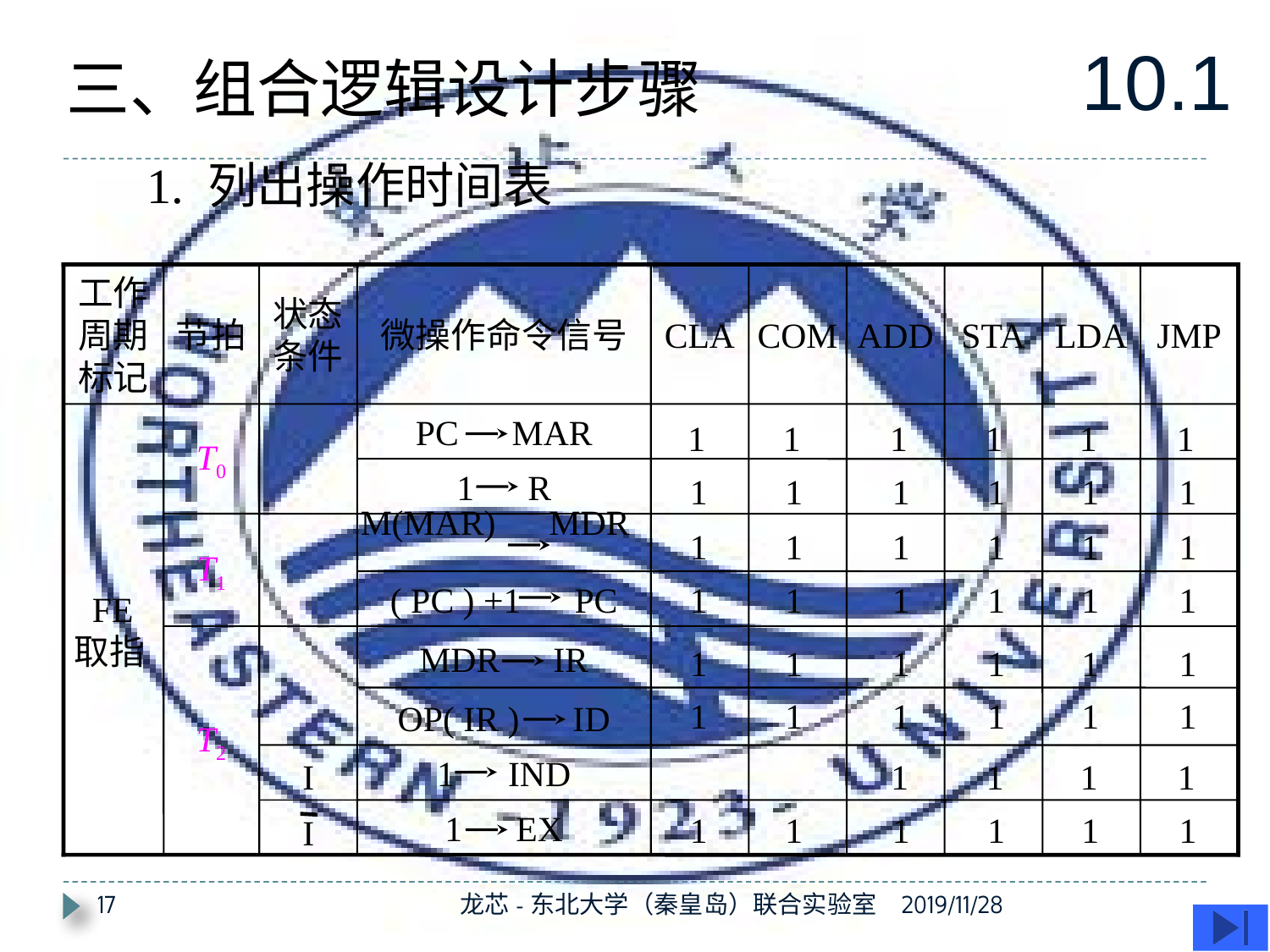

10.1
三、组合逻辑设计步骤
1. 列出操作时间表
工作周期标记

节拍
状态条件
微操作命令信号
CLA
COM
ADD
STA
LDA
JMP
  FE
取指
T0
PC      MAR

1      R

T1

M(MAR)      MDR

( PC ) +1      PC

T2

MDR      IR

OP( IR )      ID

1      IND

I

1      EX

I

1
1
1
1
1
1
1
1
1
1
1
1
1
1
1
1
1
1
1
1
1
1
1
1
1
1
1
1
1
1
1
1
1
1
1
1
1
1
1
1
1
1
1
1
1
1
17
龙芯-东北大学（秦皇岛）联合实验室
2019/11/28